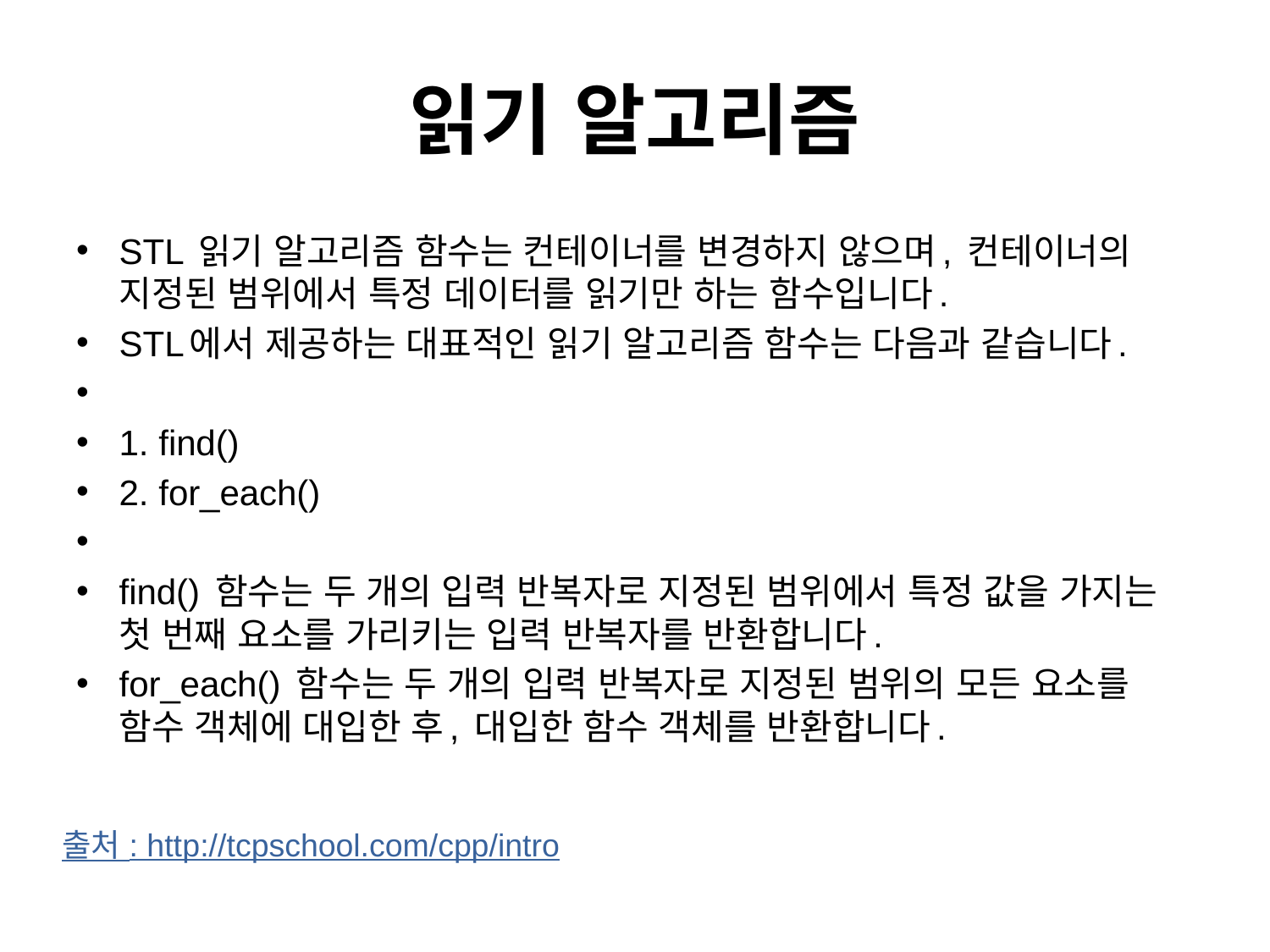

# 읽기 알고리즘
STL 읽기 알고리즘 함수는 컨테이너를 변경하지 않으며, 컨테이너의 지정된 범위에서 특정 데이터를 읽기만 하는 함수입니다.
STL에서 제공하는 대표적인 읽기 알고리즘 함수는 다음과 같습니다.

1. find()
2. for_each()

find() 함수는 두 개의 입력 반복자로 지정된 범위에서 특정 값을 가지는 첫 번째 요소를 가리키는 입력 반복자를 반환합니다.
for_each() 함수는 두 개의 입력 반복자로 지정된 범위의 모든 요소를 함수 객체에 대입한 후, 대입한 함수 객체를 반환합니다.

출처 : http://tcpschool.com/cpp/intro